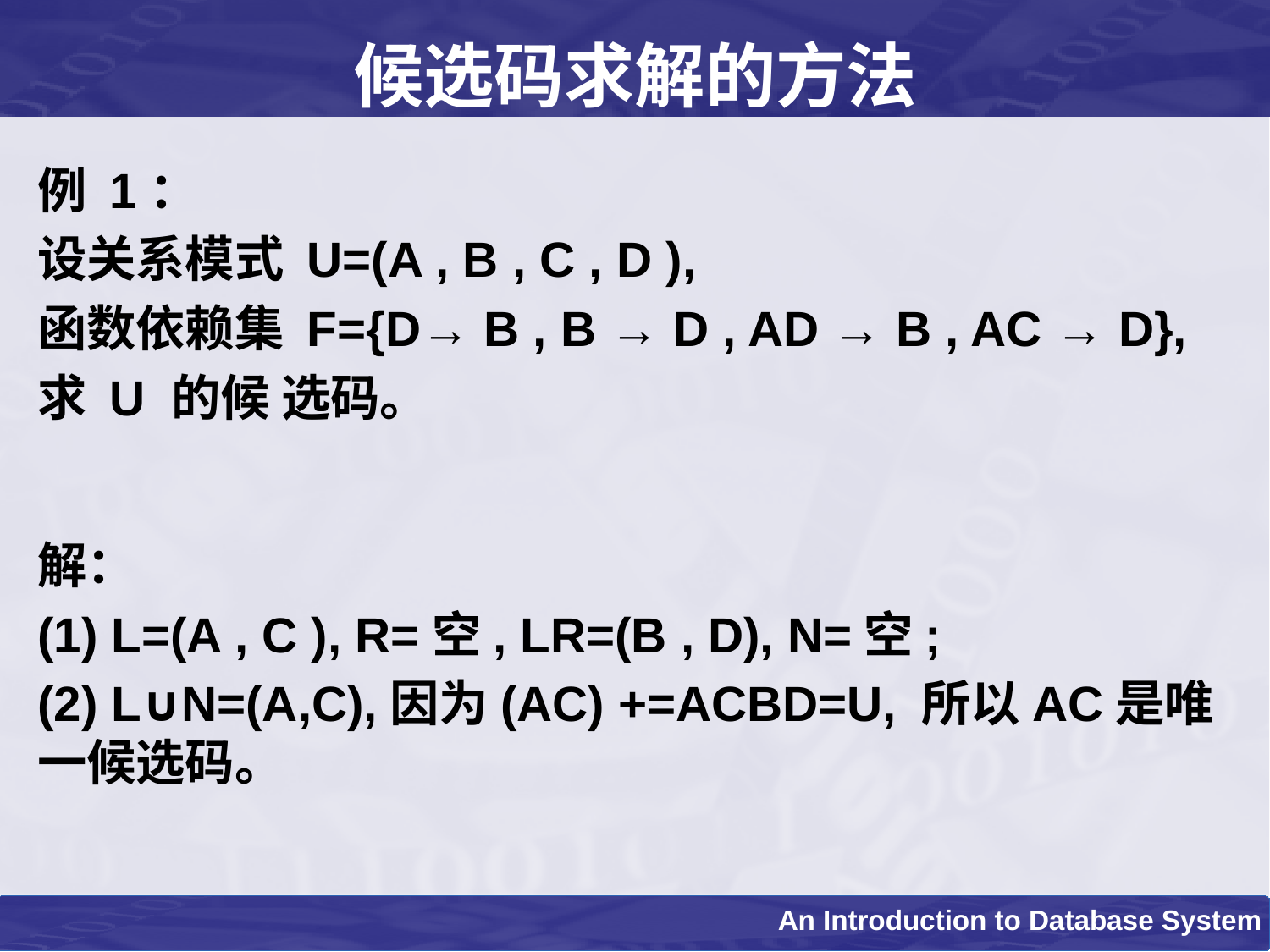

# 候选码求解的方法
例 1：
设关系模式 U=(A , B , C , D ),
函数依赖集 F={D→ B , B → D , AD → B , AC → D},
求 U 的候 选码。

解：
(1) L=(A , C ), R=空, LR=(B , D), N=空;
(2) L∪N=(A,C),因为(AC) +=ACBD=U, 所以AC是唯一候选码。